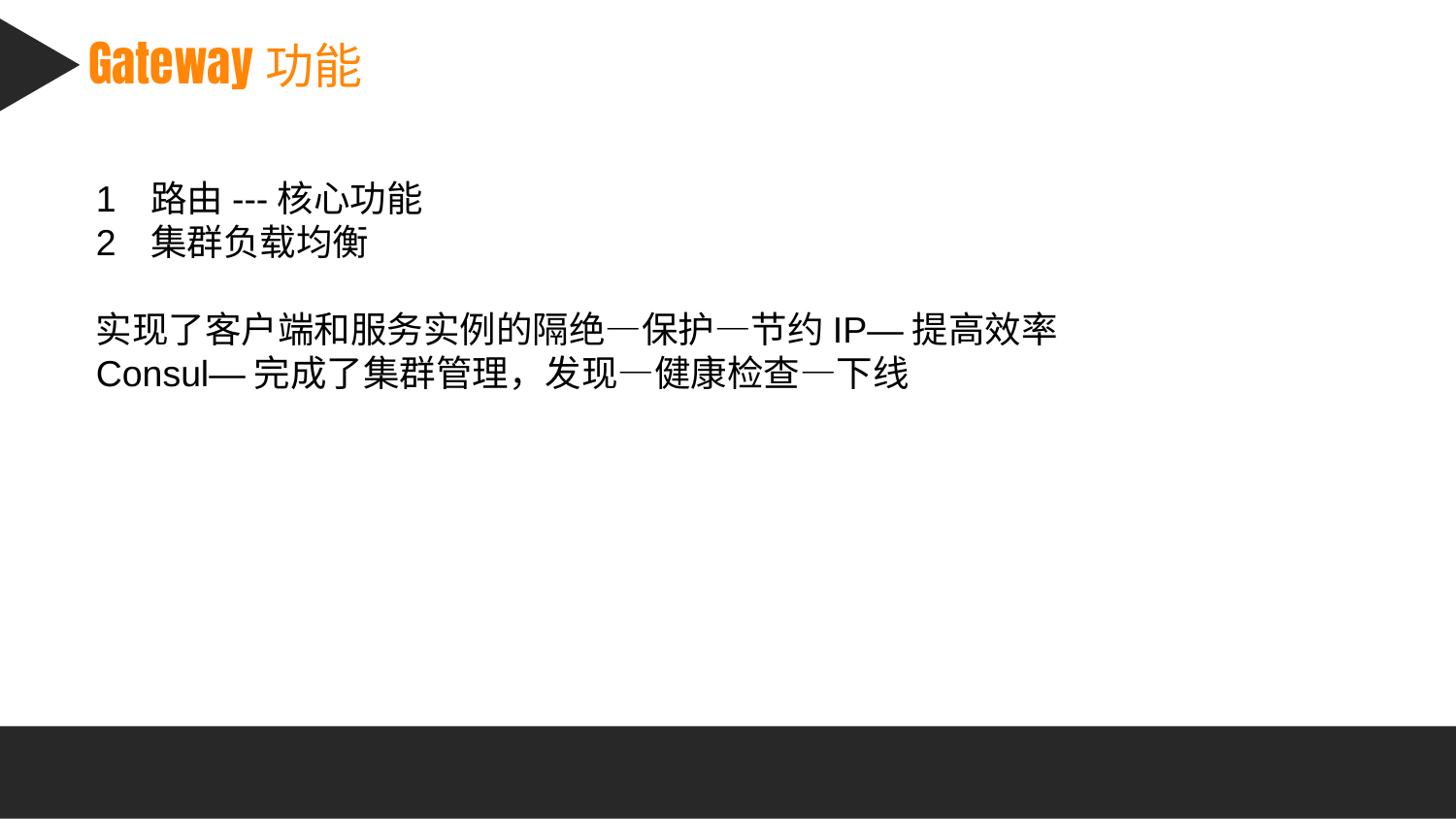

Gateway功能
路由---核心功能
集群负载均衡

实现了客户端和服务实例的隔绝—保护—节约IP—提高效率
Consul—完成了集群管理，发现—健康检查—下线